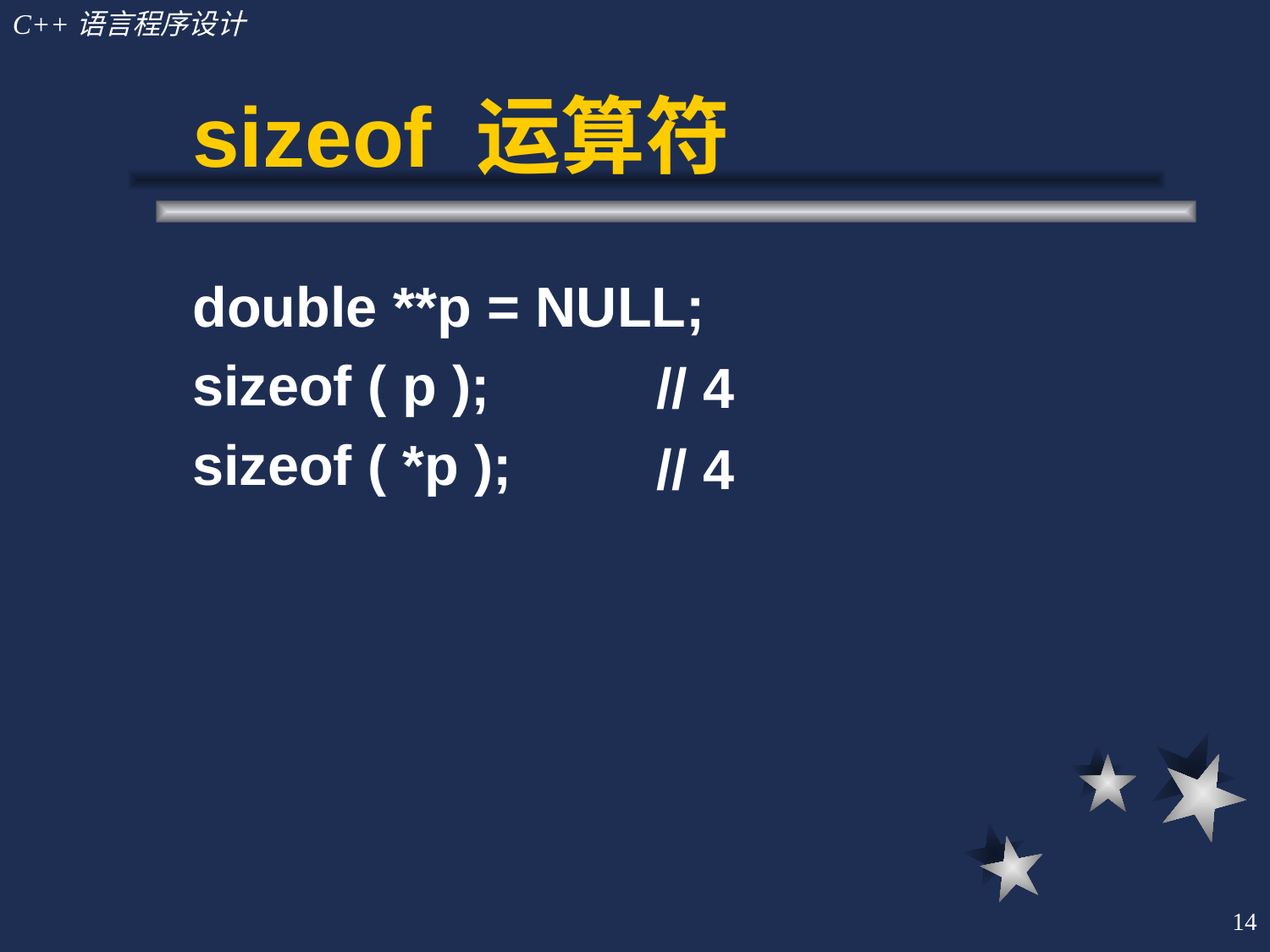

# sizeof 运算符
double **p = NULL;
sizeof ( p );
sizeof ( *p );

// 4
// 4
14